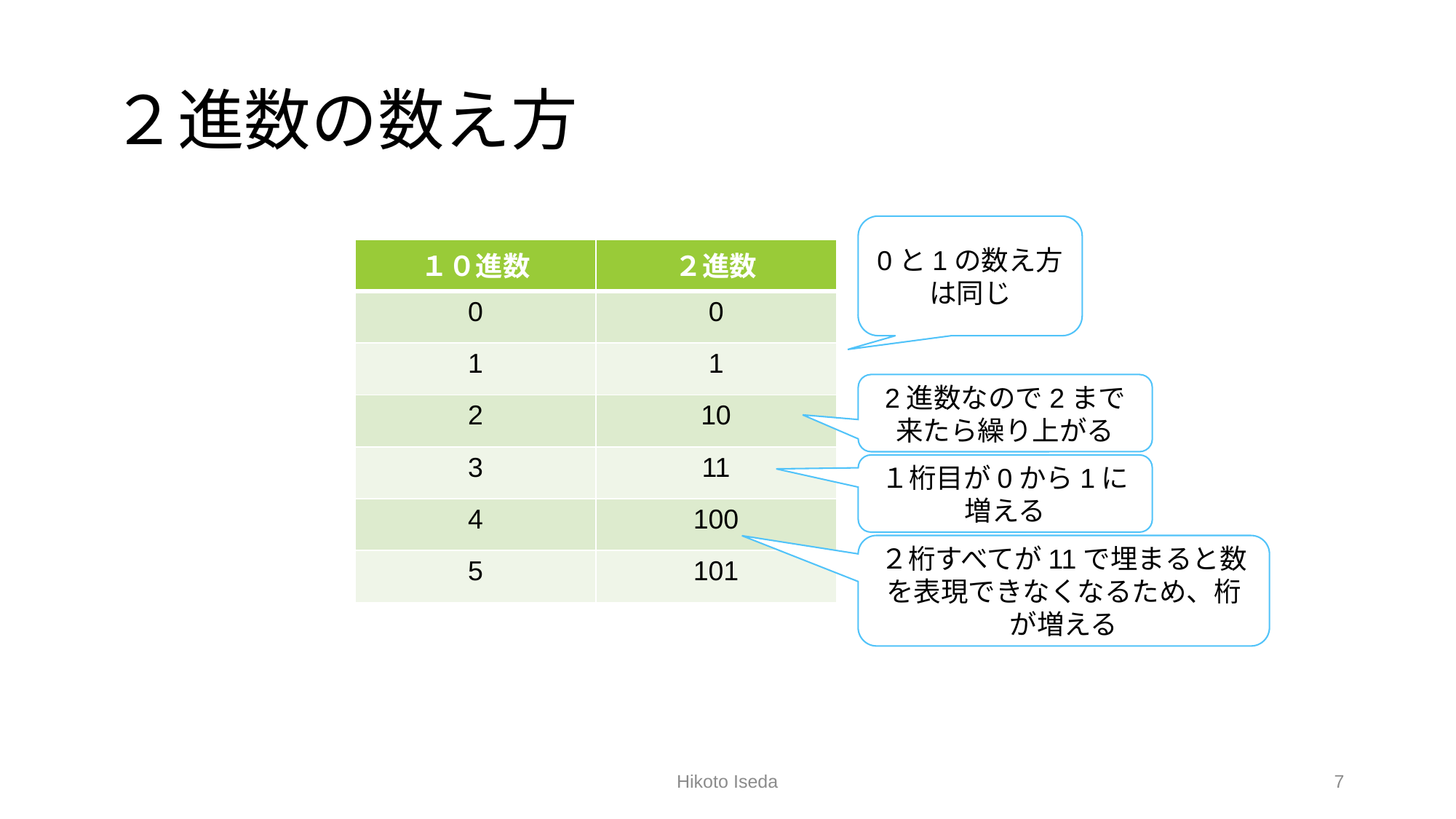

# ２進数の数え方
0と1の数え方は同じ
| １０進数 | ２進数 |
| --- | --- |
| 0 | 0 |
| 1 | 1 |
| 2 | 10 |
| 3 | 11 |
| 4 | 100 |
| 5 | 101 |
2進数なので2まで来たら繰り上がる
１桁目が0から1に増える
２桁すべてが11で埋まると数を表現できなくなるため、桁が増える
Hikoto Iseda
7